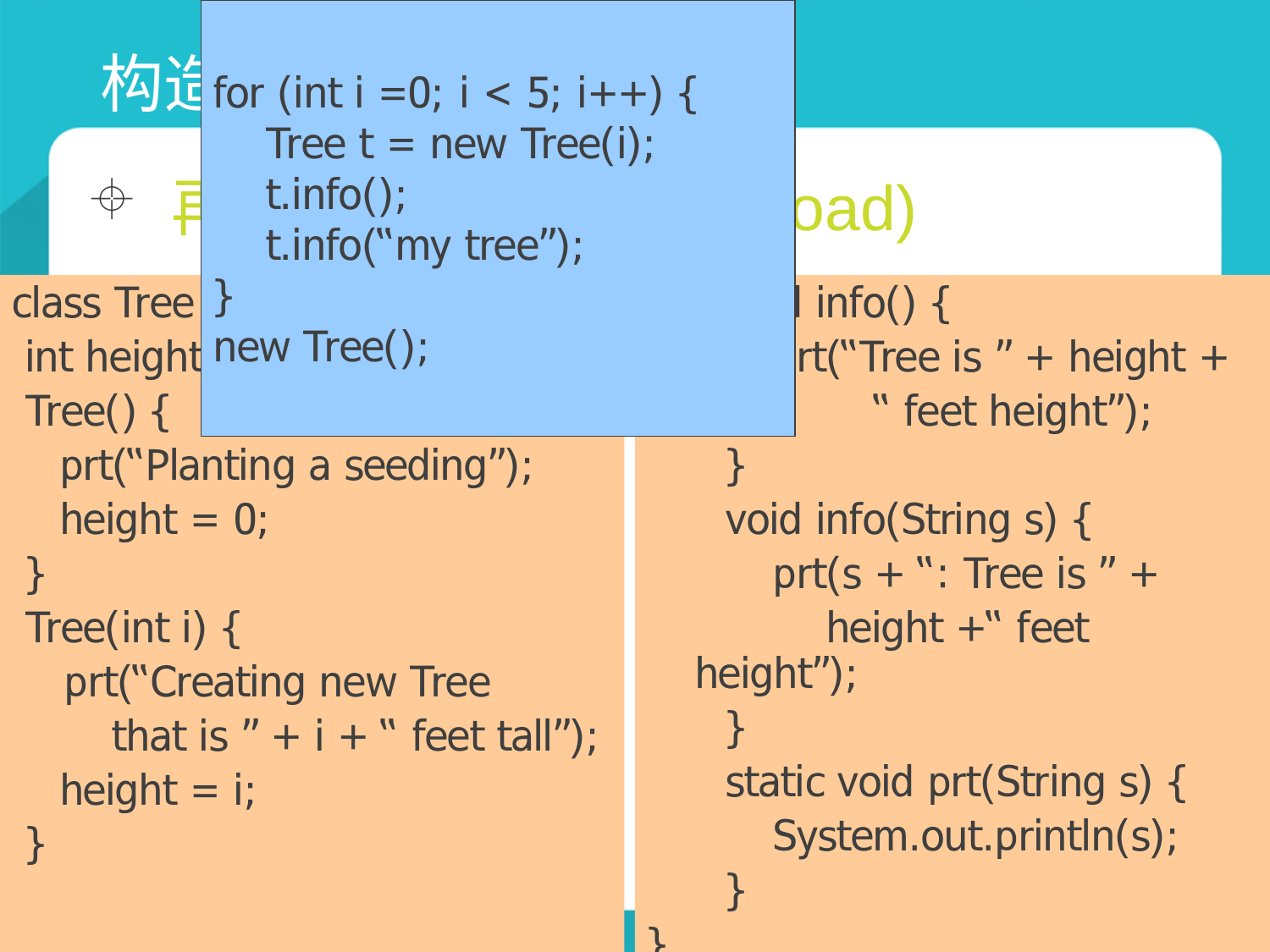

# 构造方法
for (int i =0; i < 5; i++) {
    Tree t = new Tree(i);
    t.info();
    t.info(“my tree”);
}
new Tree();
再谈方法的重载(overload)
class Tree {
 int height;
 Tree() {
	prt(“Planting a seeding”);
   	height = 0;
 }
 Tree(int i) {
    prt(“Creating new Tree
	    that is ” + i + “ feet tall”);
	height = i;
 }
      void info() {
	      prt(“Tree is ” + height +
		    “ feet height”);
      }
      void info(String s) {
	      prt(s + “: Tree is ” +
	          height +“ feet height”);
      }
      static void prt(String s) {
	      System.out.println(s);
      }
}
56